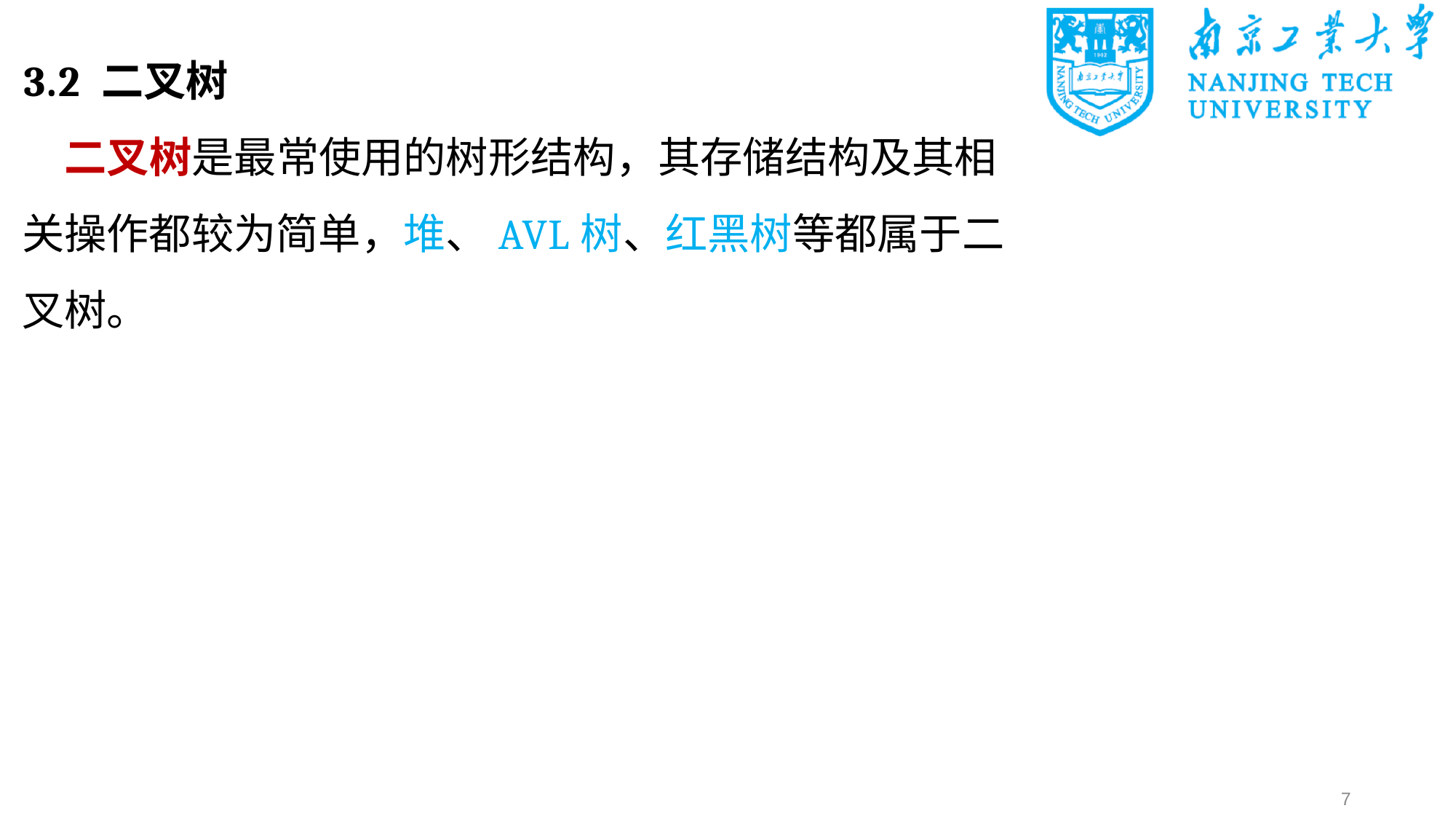

3.2 二叉树
二叉树是最常使用的树形结构，其存储结构及其相关操作都较为简单，堆、AVL树、红黑树等都属于二叉树。
7